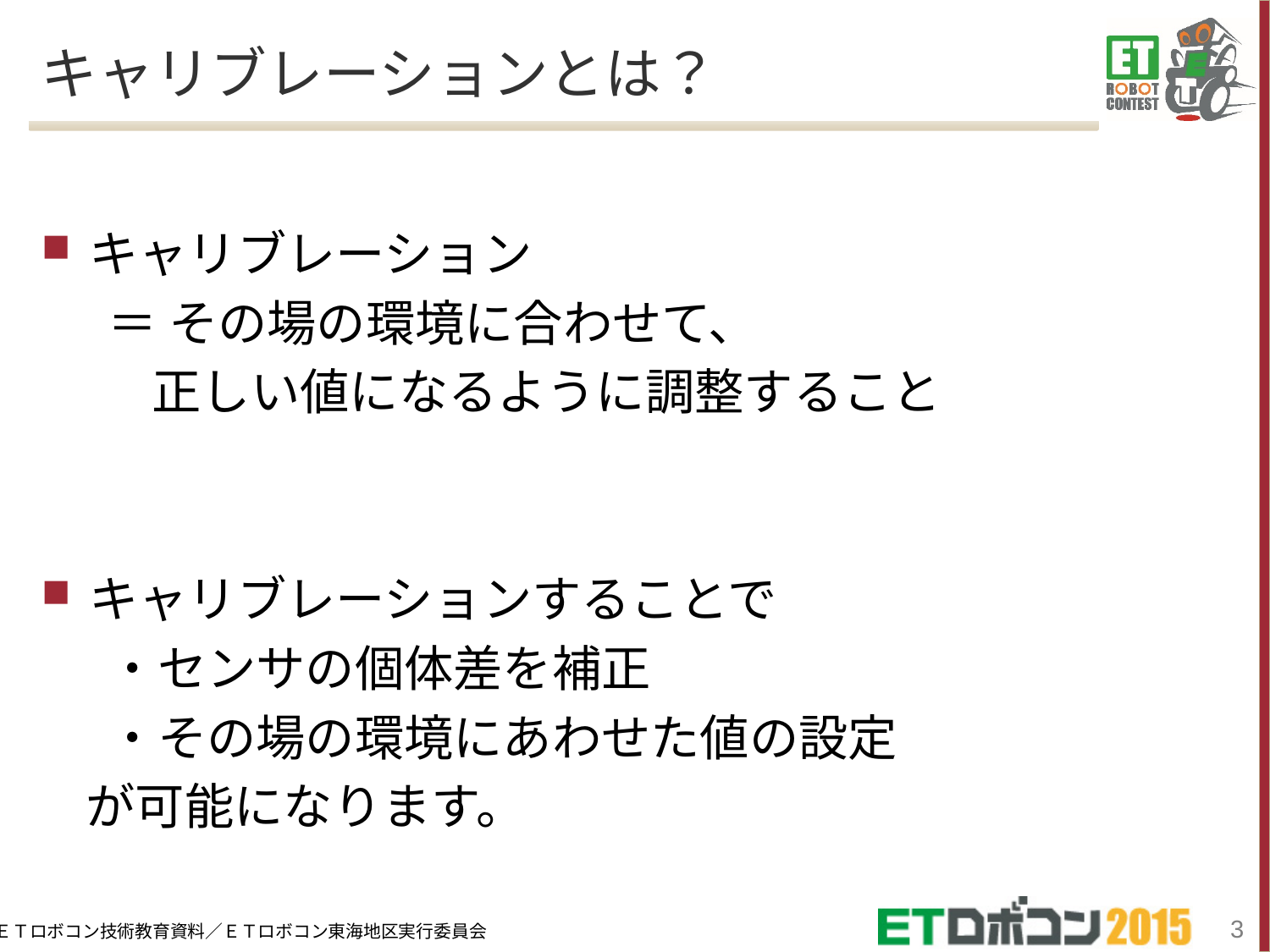

# キャリブレーションとは？

キャリブレーション
     ＝ その場の環境に合わせて、
         正しい値になるように調整すること

キャリブレーションすることで
     ・センサの個体差を補正
     ・その場の環境にあわせた値の設定
   が可能になります。
3